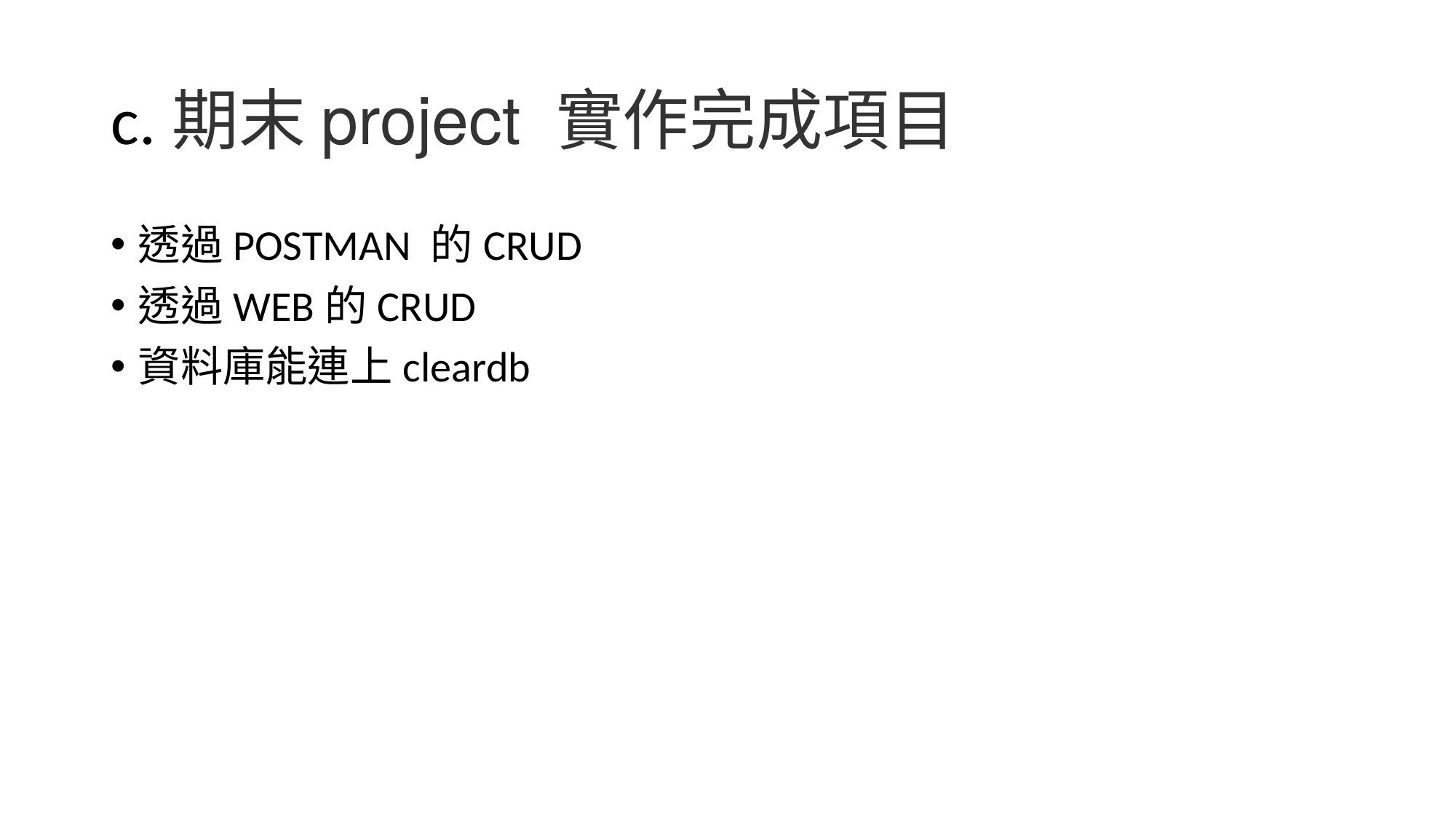

# c.期末project 實作完成項目
透過POSTMAN 的CRUD
透過WEB的CRUD
資料庫能連上cleardb